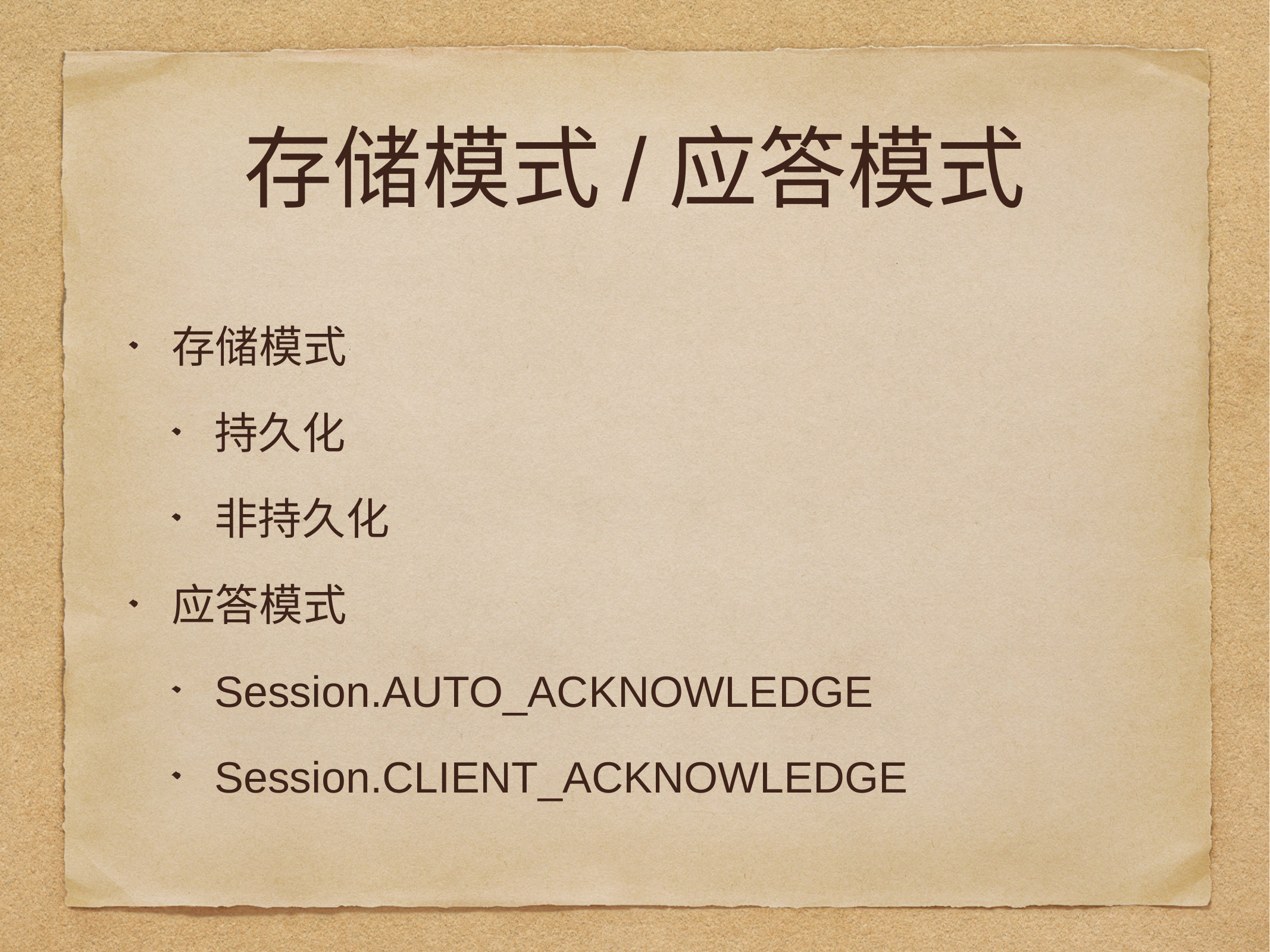

# 存储模式/应答模式
存储模式
持久化
非持久化
应答模式
Session.AUTO_ACKNOWLEDGE
Session.CLIENT_ACKNOWLEDGE